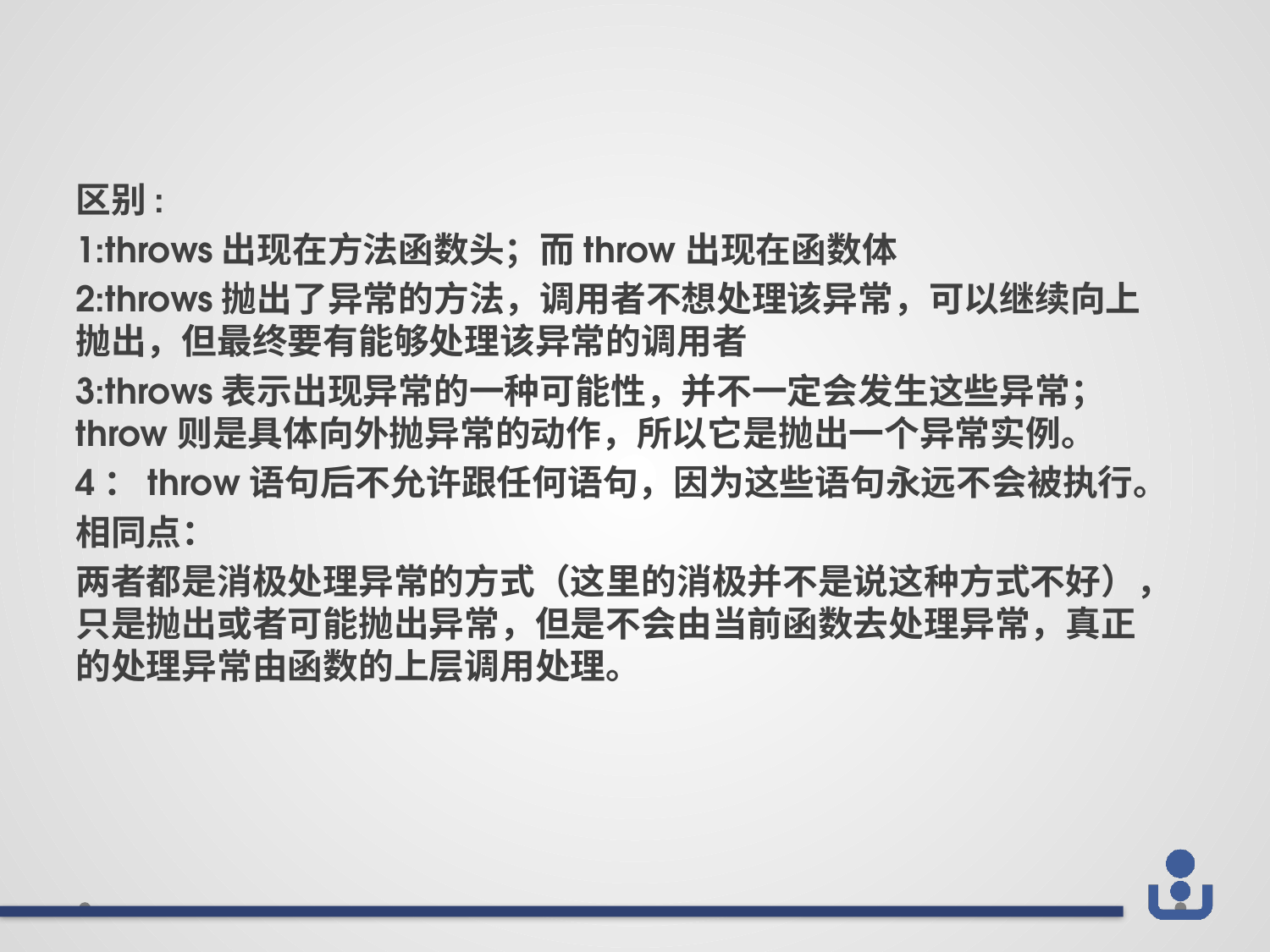

区别:
1:throws出现在方法函数头；而throw出现在函数体
2:throws抛出了异常的方法，调用者不想处理该异常，可以继续向上抛出，但最终要有能够处理该异常的调用者
3:throws表示出现异常的一种可能性，并不一定会发生这些异常；throw则是具体向外抛异常的动作，所以它是抛出一个异常实例。
4：throw语句后不允许跟任何语句，因为这些语句永远不会被执行。
相同点：
两者都是消极处理异常的方式（这里的消极并不是说这种方式不好），只是抛出或者可能抛出异常，但是不会由当前函数去处理异常，真正的处理异常由函数的上层调用处理。